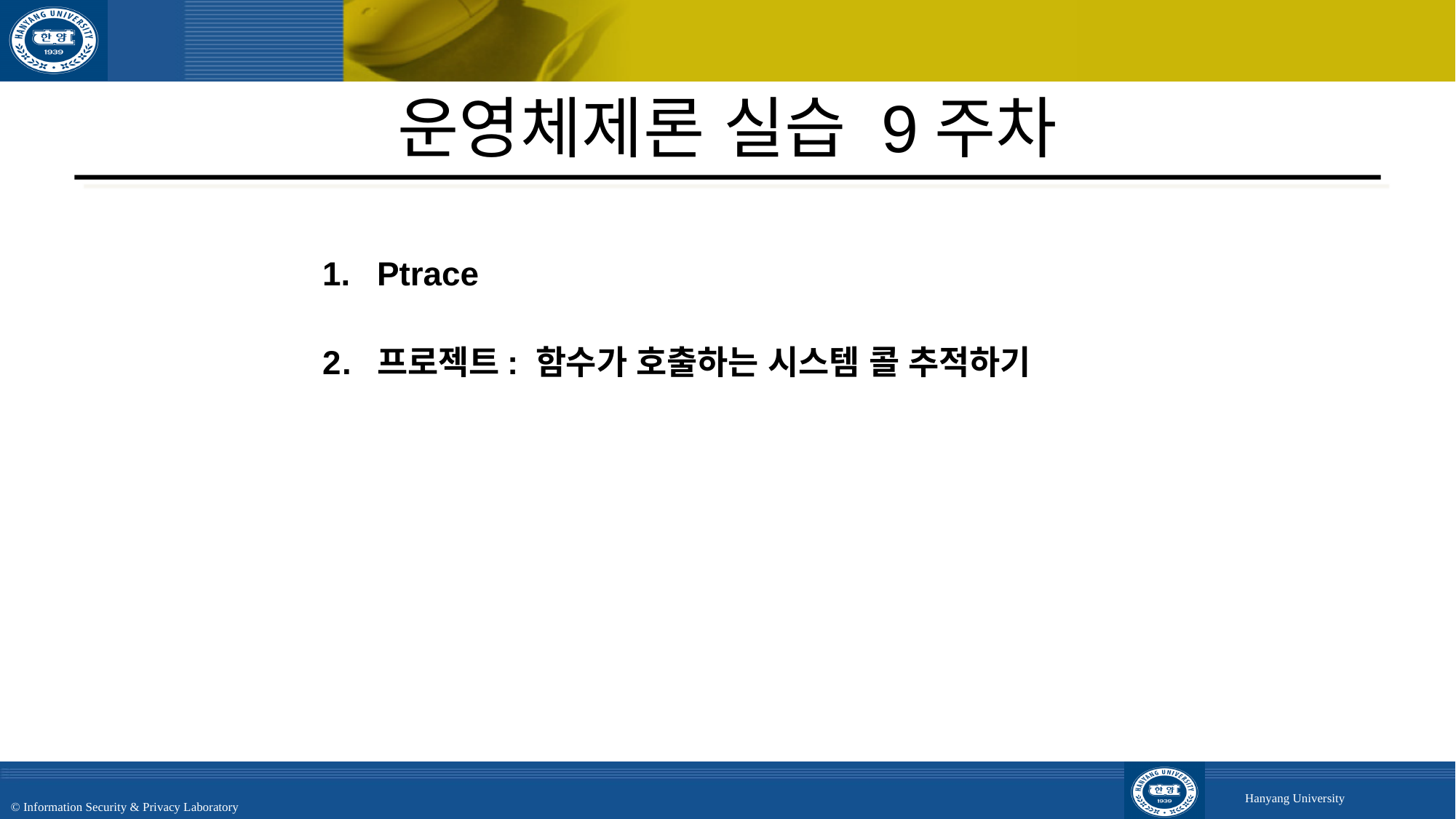

# 운영체제론 실습 9주차

Ptrace

프로젝트: 함수가 호출하는 시스템 콜 추적하기